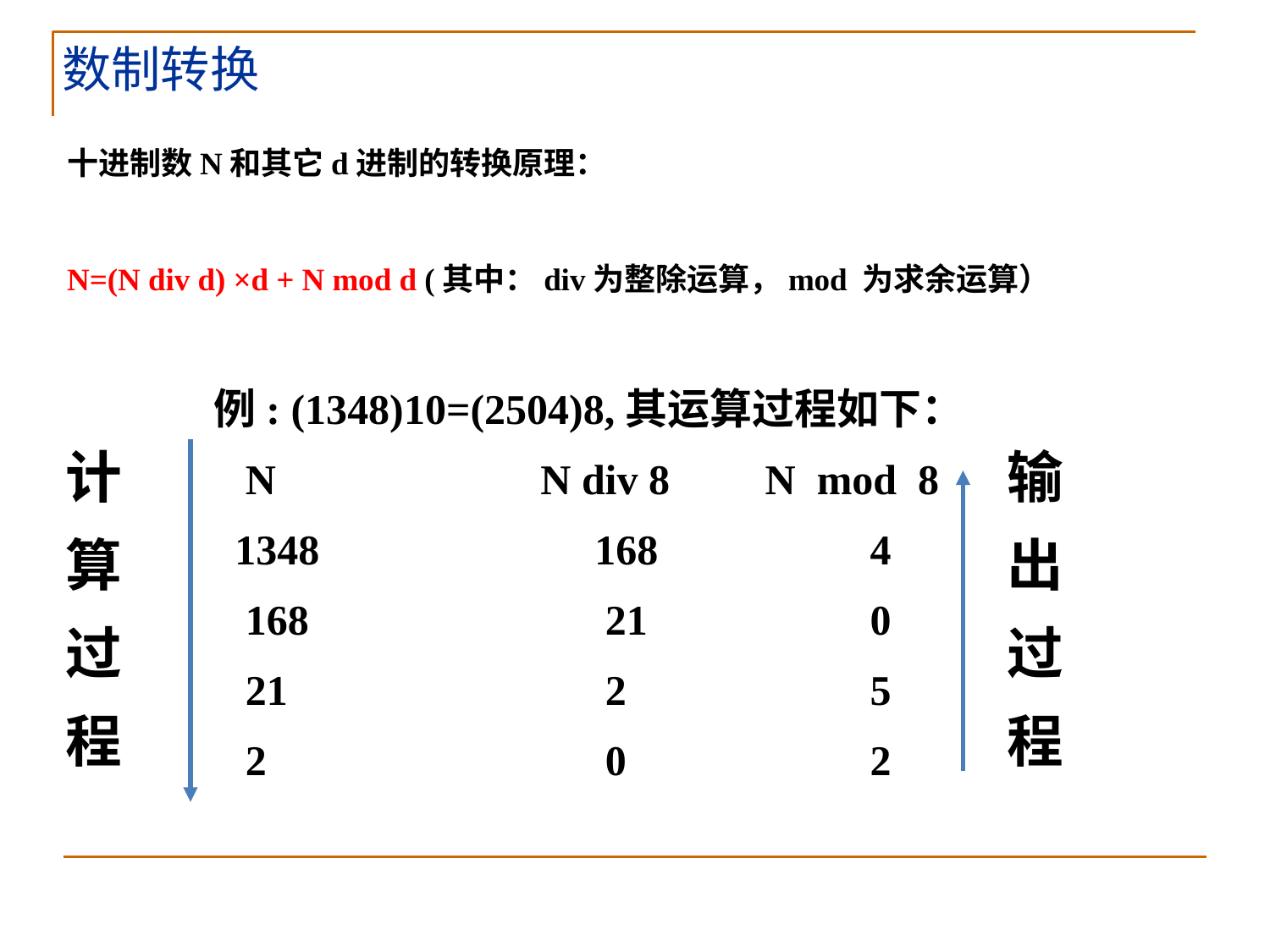

数制转换
十进制数N和其它d进制的转换原理：

N=(N div d) ×d + N mod d (其中：div为整除运算，mod 为求余运算）

例: (1348)10=(2504)8,其运算过程如下：
   N                         N div 8         N  mod  8
  1348                          168                    4
   168                            21                     0
   21                              2                       5
   2                                0                       2
计算过程
输出过程